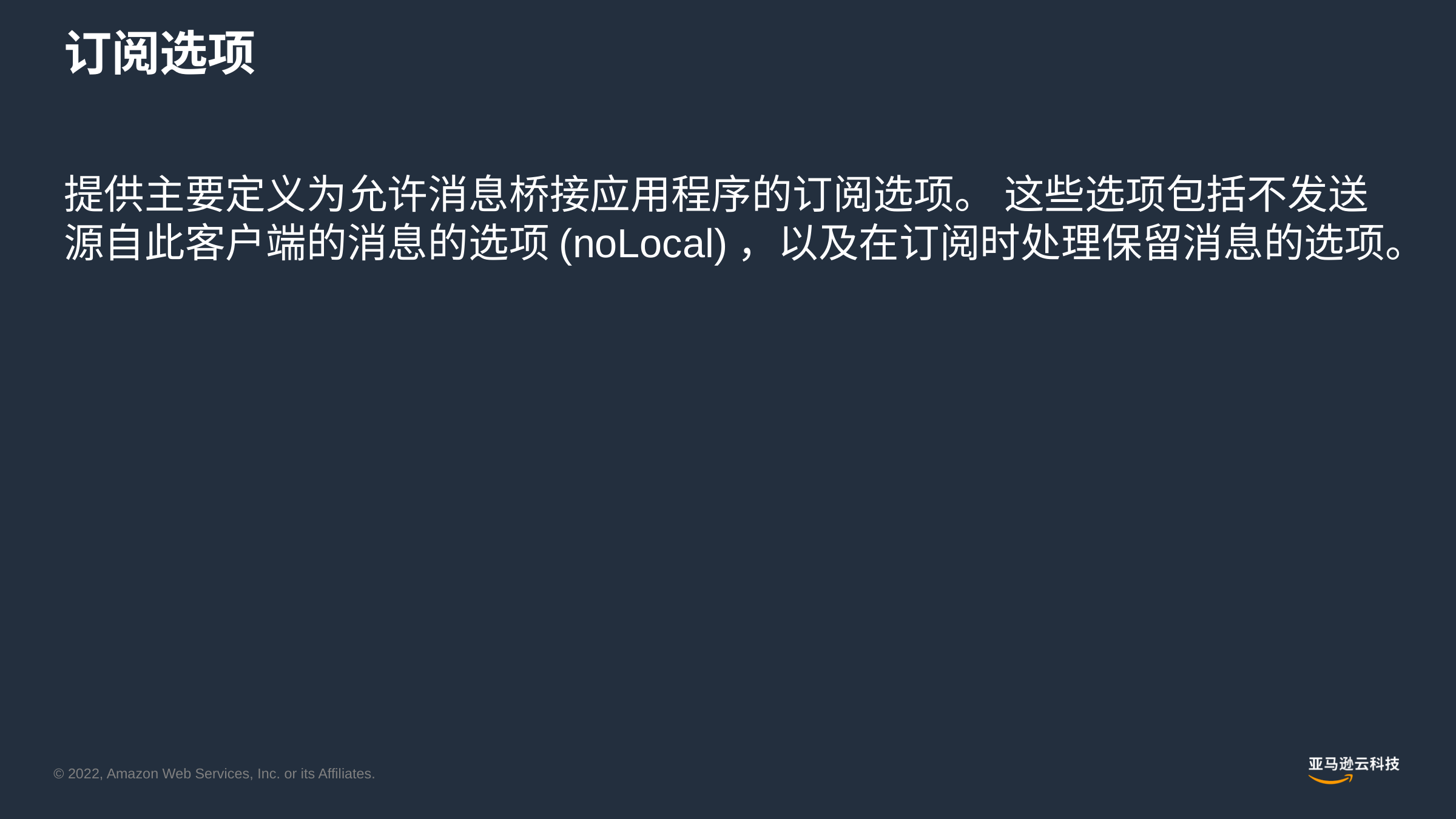

# 订阅选项
提供主要定义为允许消息桥接应用程序的订阅选项。 这些选项包括不发送源自此客户端的消息的选项(noLocal)，以及在订阅时处理保留消息的选项。